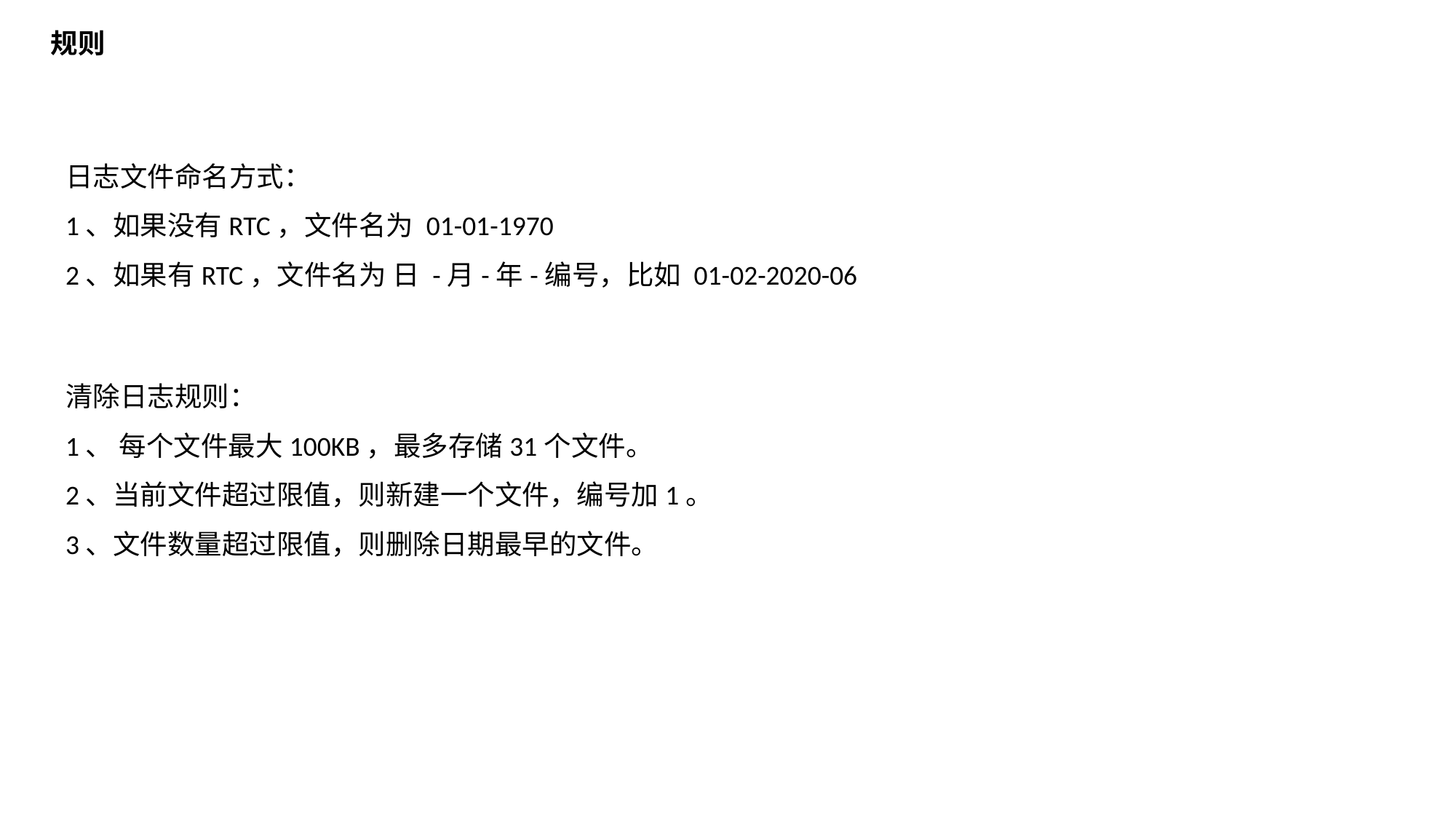

规则
日志文件命名方式：
1、如果没有RTC，文件名为 01-01-1970
2、如果有RTC，文件名为 日 -月-年-编号，比如 01-02-2020-06
清除日志规则：
1、 每个文件最大100KB，最多存储31个文件。
2、当前文件超过限值，则新建一个文件，编号加1。
3、文件数量超过限值，则删除日期最早的文件。